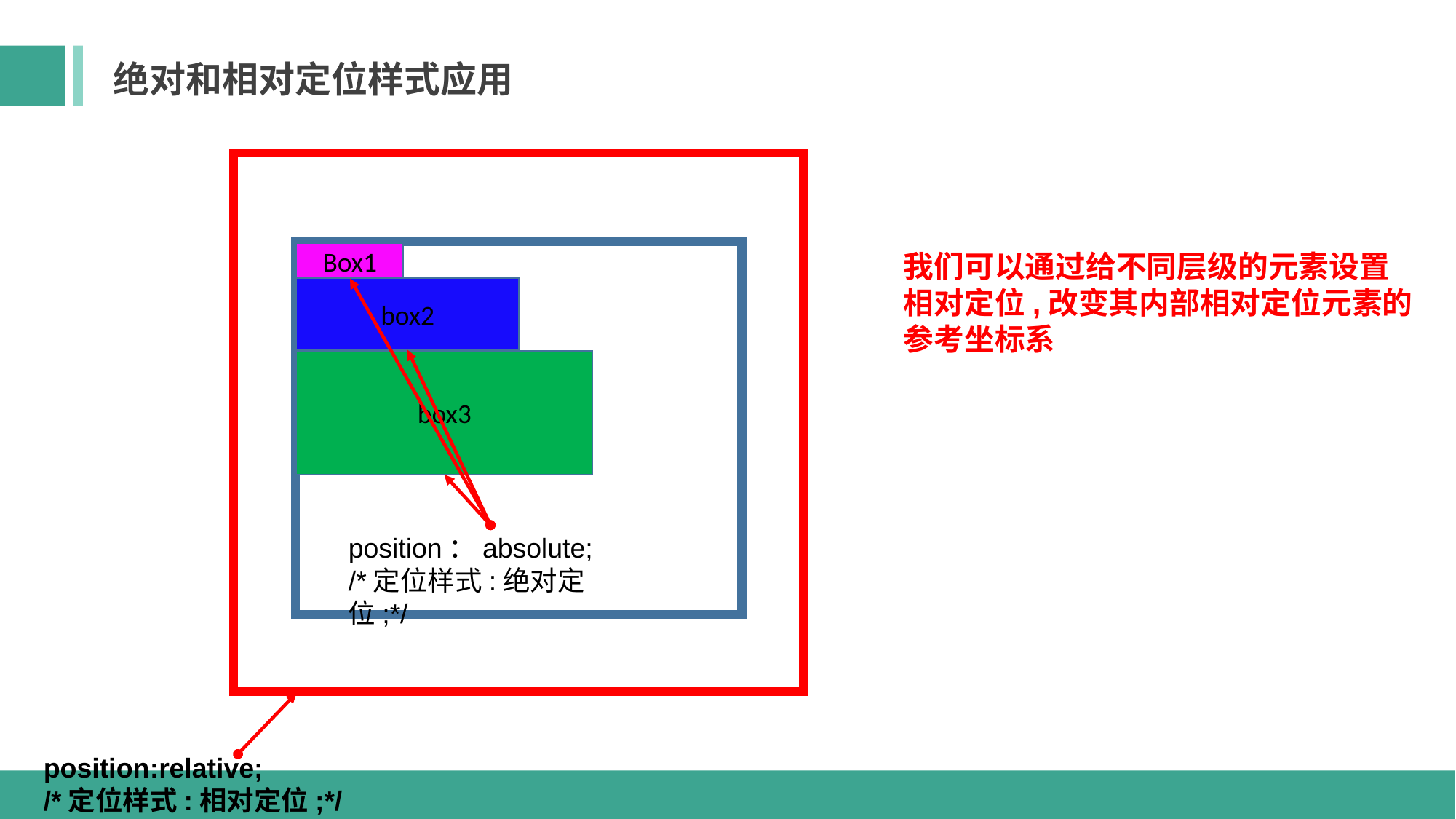

绝对和相对定位样式应用

Box1
box2
box3
我们可以通过给不同层级的元素设置相对定位,改变其内部相对定位元素的参考坐标系
position：absolute;
/*定位样式:绝对定位;*/
position:relative;
/*定位样式:相对定位;*/